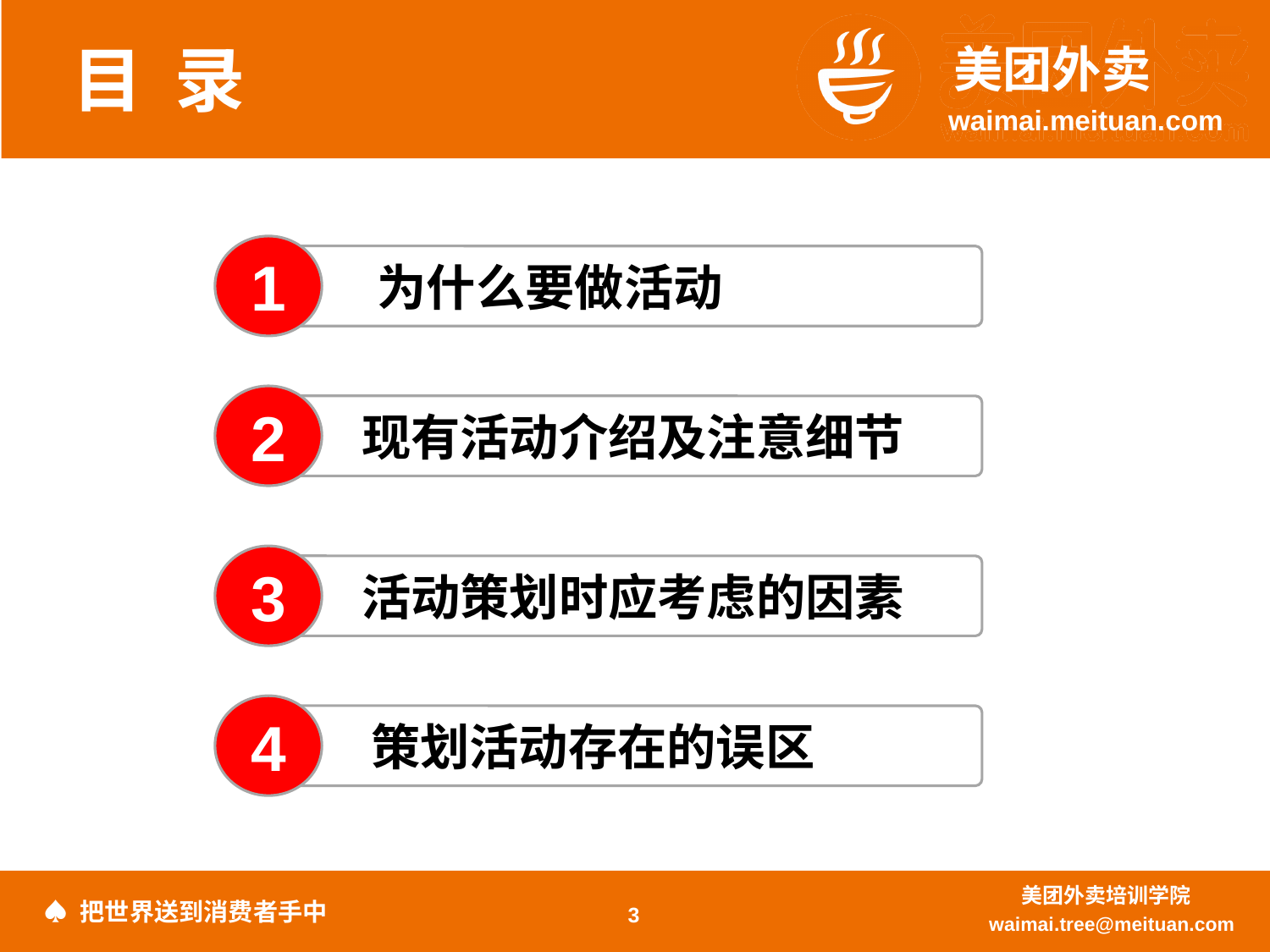

目  录
1
          为什么要做活动
2
          现有活动介绍及注意细节
3
          活动策划时应考虑的因素
4
          策划活动存在的误区